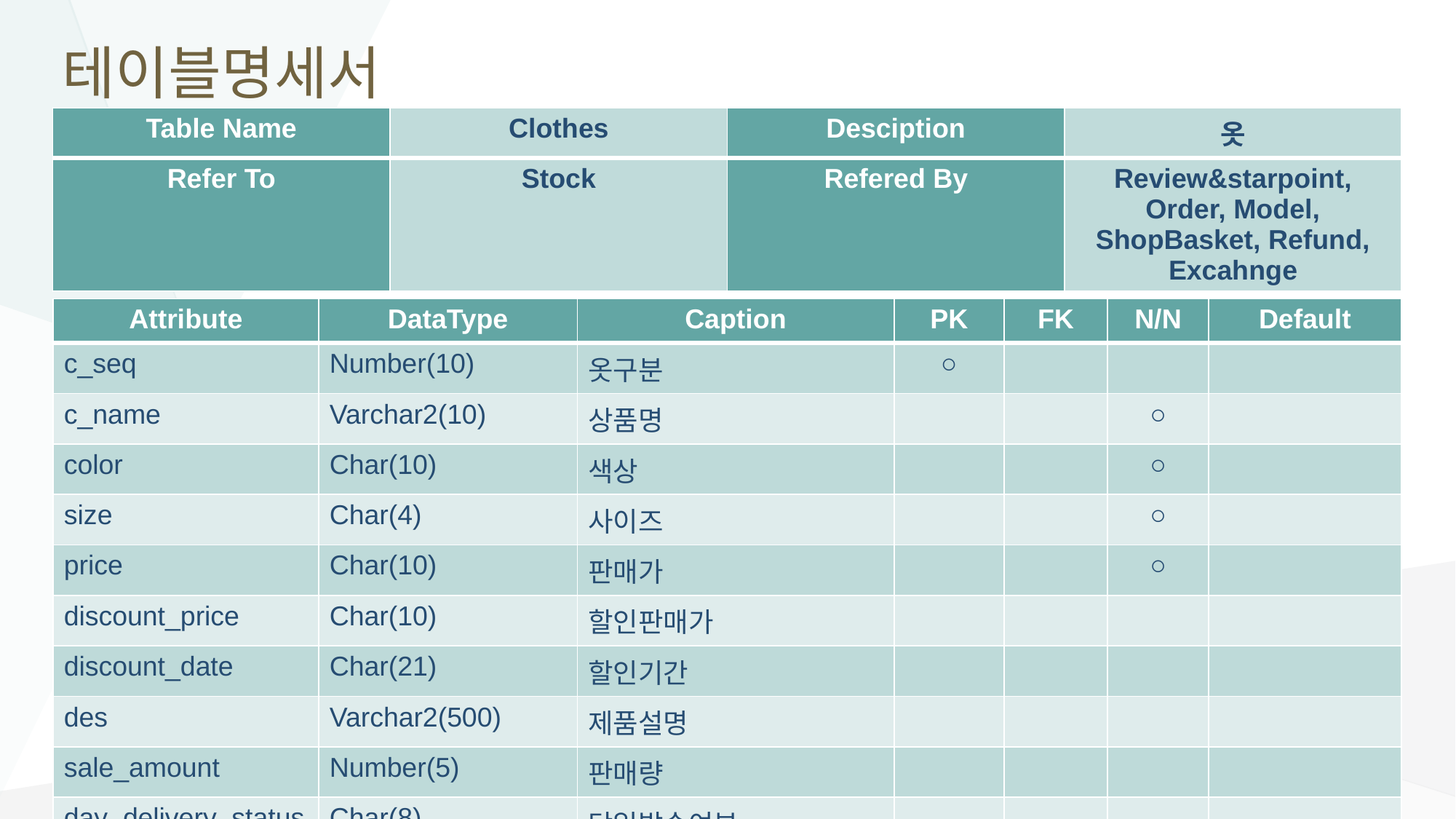

# 테이블명세서
| Table Name | Clothes | Desciption | 옷 |
| --- | --- | --- | --- |
| Refer To | Stock | Refered By | Review&starpoint, Order, Model, ShopBasket, Refund, Excahnge |
| Attribute | DataType | Caption | PK | FK | N/N | Default |
| --- | --- | --- | --- | --- | --- | --- |
| c\_seq | Number(10) | 옷구분 | ○ |  |  |  |
| c\_name | Varchar2(10) | 상품명 |  |  | ○ |  |
| color | Char(10) | 색상 |  |  | ○ |  |
| size | Char(4) | 사이즈 |  |  | ○ |  |
| price | Char(10) | 판매가 |  |  | ○ |  |
| discount\_price | Char(10) | 할인판매가 |  |  |  |  |
| discount\_date | Char(21) | 할인기간 |  |  |  |  |
| des | Varchar2(500) | 제품설명 |  |  |  |  |
| sale\_amount | Number(5) | 판매량 |  |  |  |  |
| day\_delivery\_status | Char(8) | 당일발송여부 |  |  |  |  |